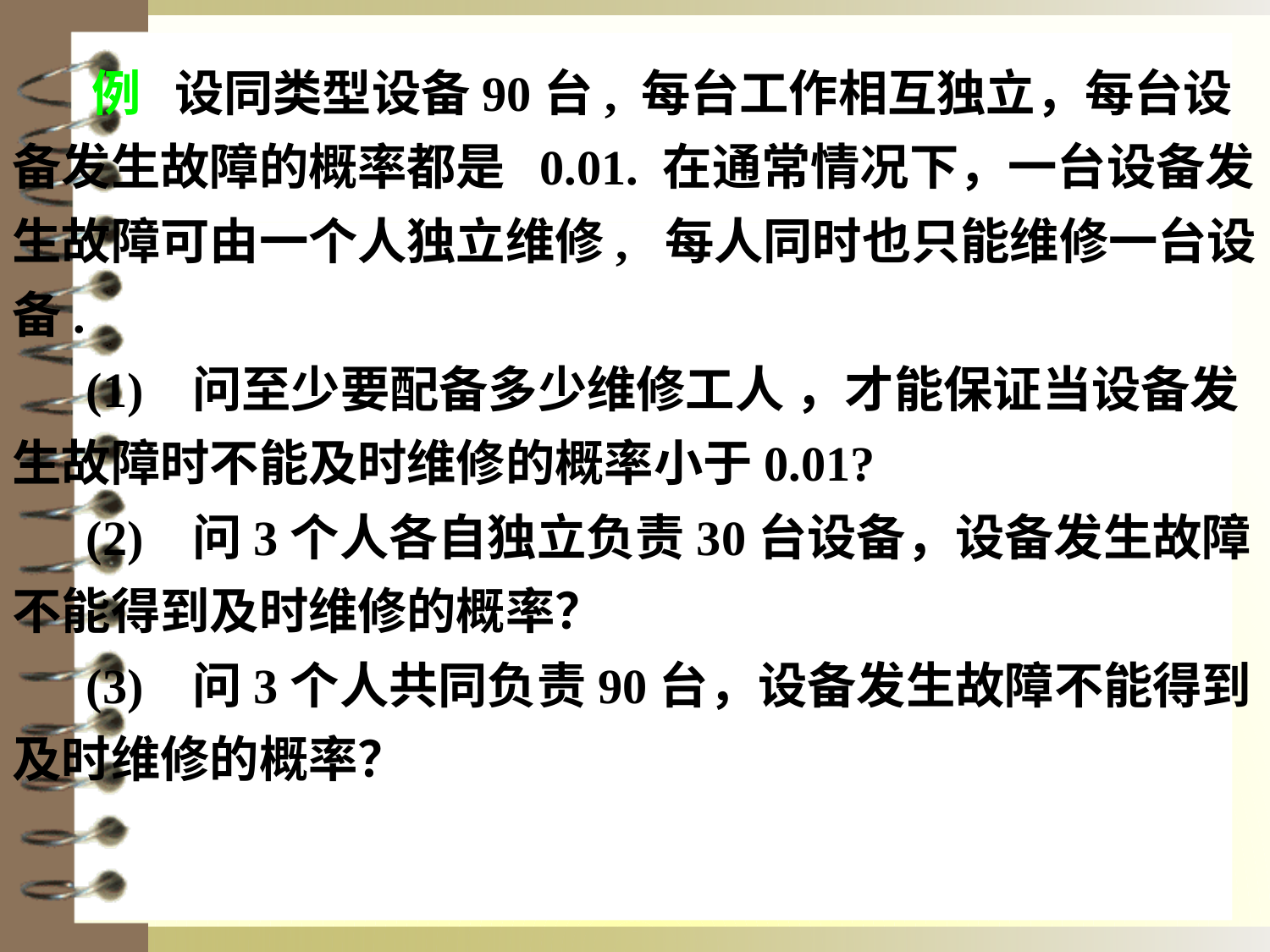

例   设同类型设备90台, 每台工作相互独立，每台设备发生故障的概率都是  0.01. 在通常情况下，一台设备发生故障可由一个人独立维修,  每人同时也只能维修一台设备.
      (1)   问至少要配备多少维修工人 ，才能保证当设备发生故障时不能及时维修的概率小于0.01?
      (2)   问3个人各自独立负责30台设备，设备发生故障不能得到及时维修的概率？
      (3)   问3个人共同负责90台，设备发生故障不能得到及时维修的概率？